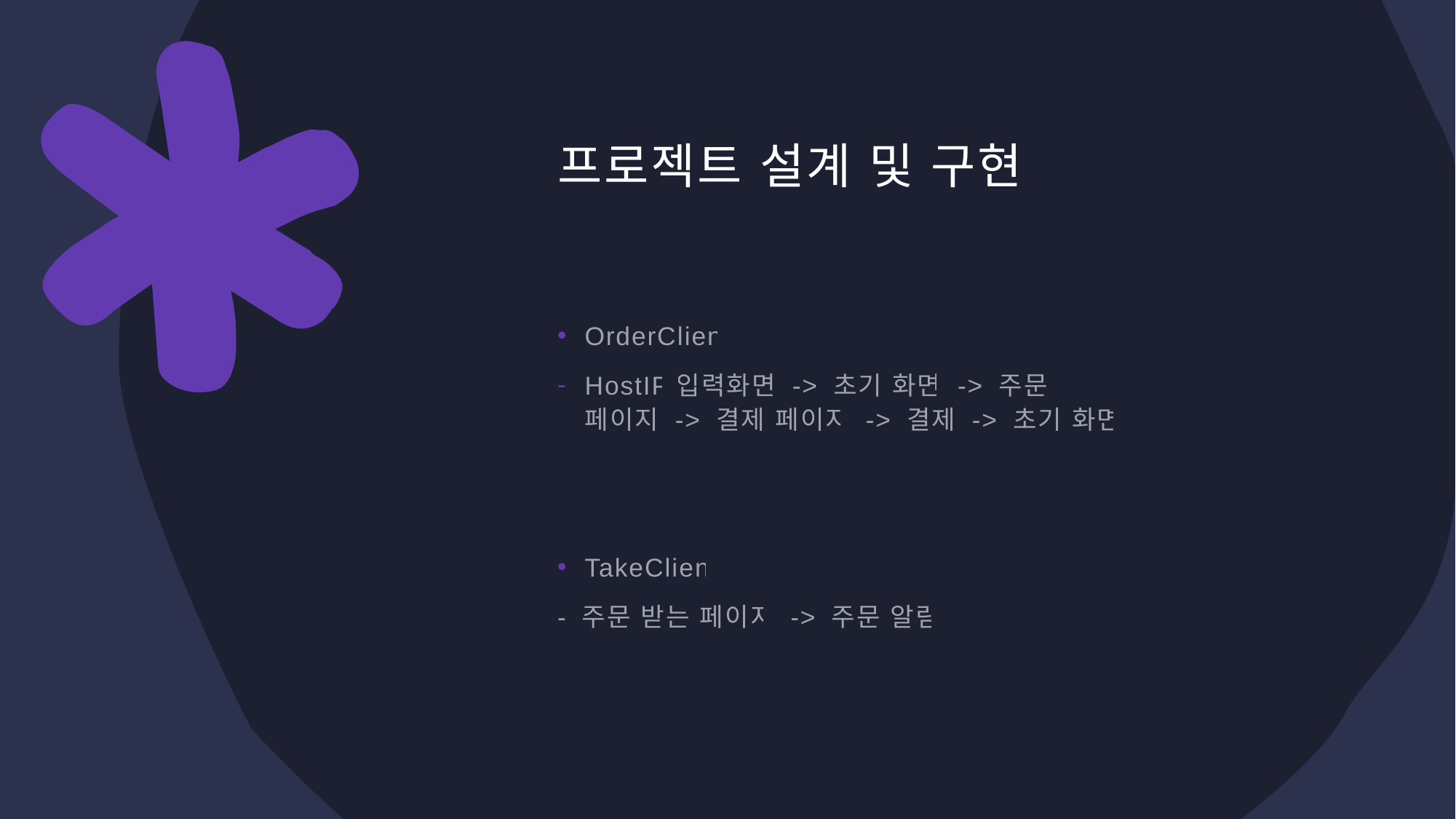

# 프로젝트 설계 및 구현
OrderClient
HostIP입력화면 -> 초기 화면 -> 주문 페이지 -> 결제 페이지 -> 결제 -> 초기 화면

TakeClient
- 주문 받는 페이지 -> 주문 알림